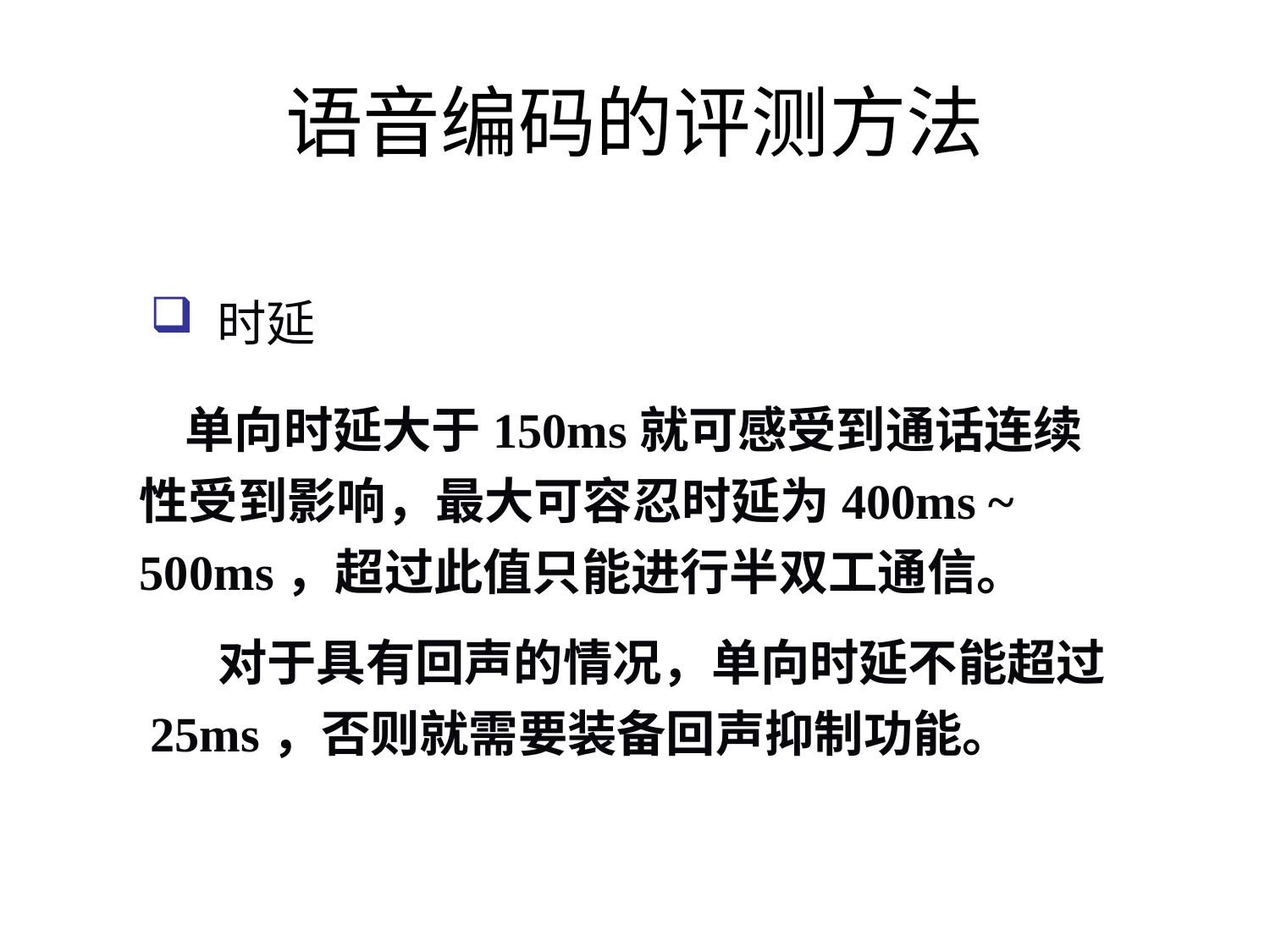

语音编码的评测方法
 时延
   单向时延大于150ms就可感受到通话连续性受到影响，最大可容忍时延为400ms ~ 500ms，超过此值只能进行半双工通信。
     对于具有回声的情况，单向时延不能超过25ms，否则就需要装备回声抑制功能。